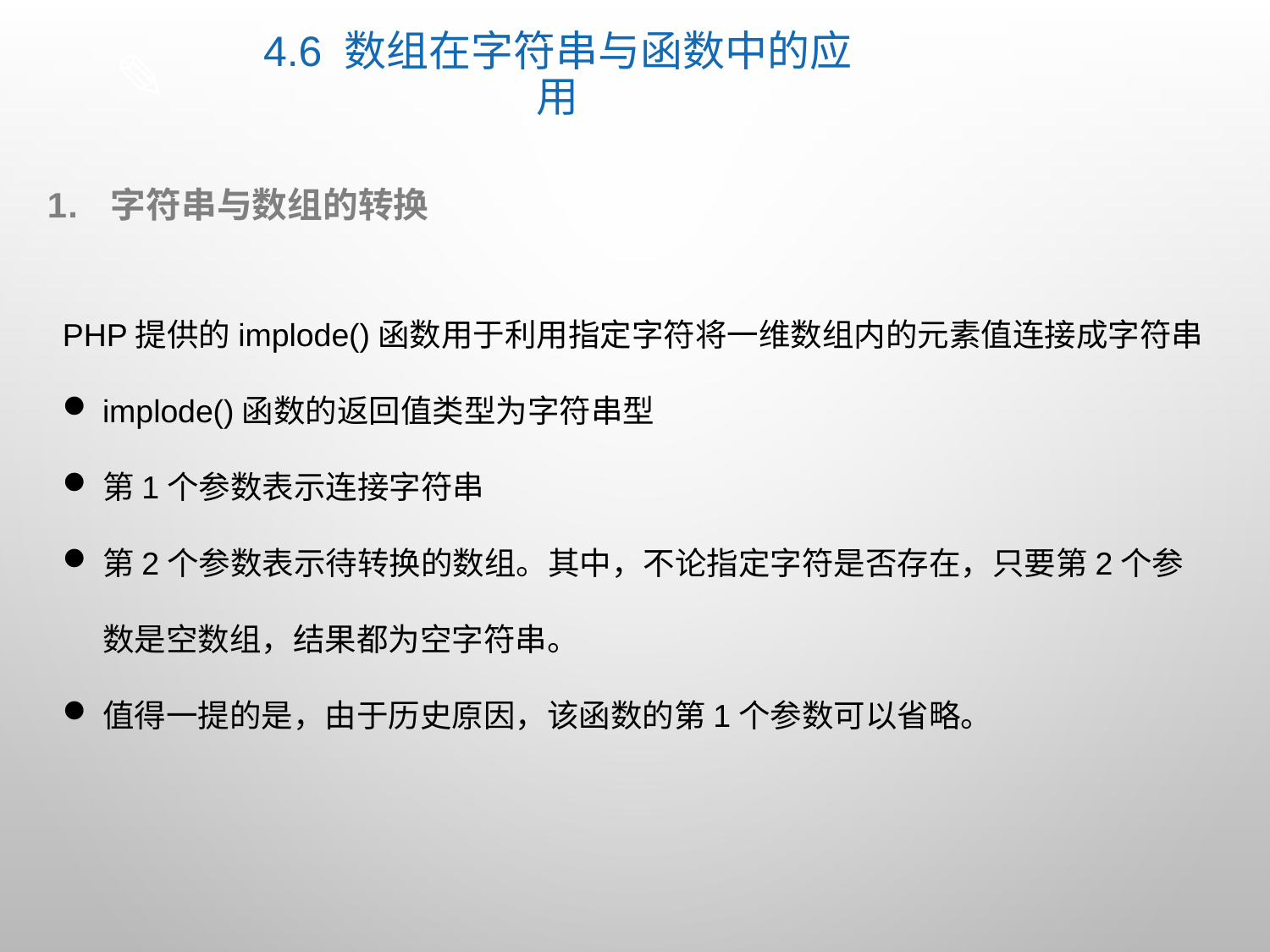

# 4.6 数组在字符串与函数中的应用
字符串与数组的转换
PHP提供的implode()函数用于利用指定字符将一维数组内的元素值连接成字符串
implode()函数的返回值类型为字符串型
第1个参数表示连接字符串
第2个参数表示待转换的数组。其中，不论指定字符是否存在，只要第2个参数是空数组，结果都为空字符串。
值得一提的是，由于历史原因，该函数的第1个参数可以省略。